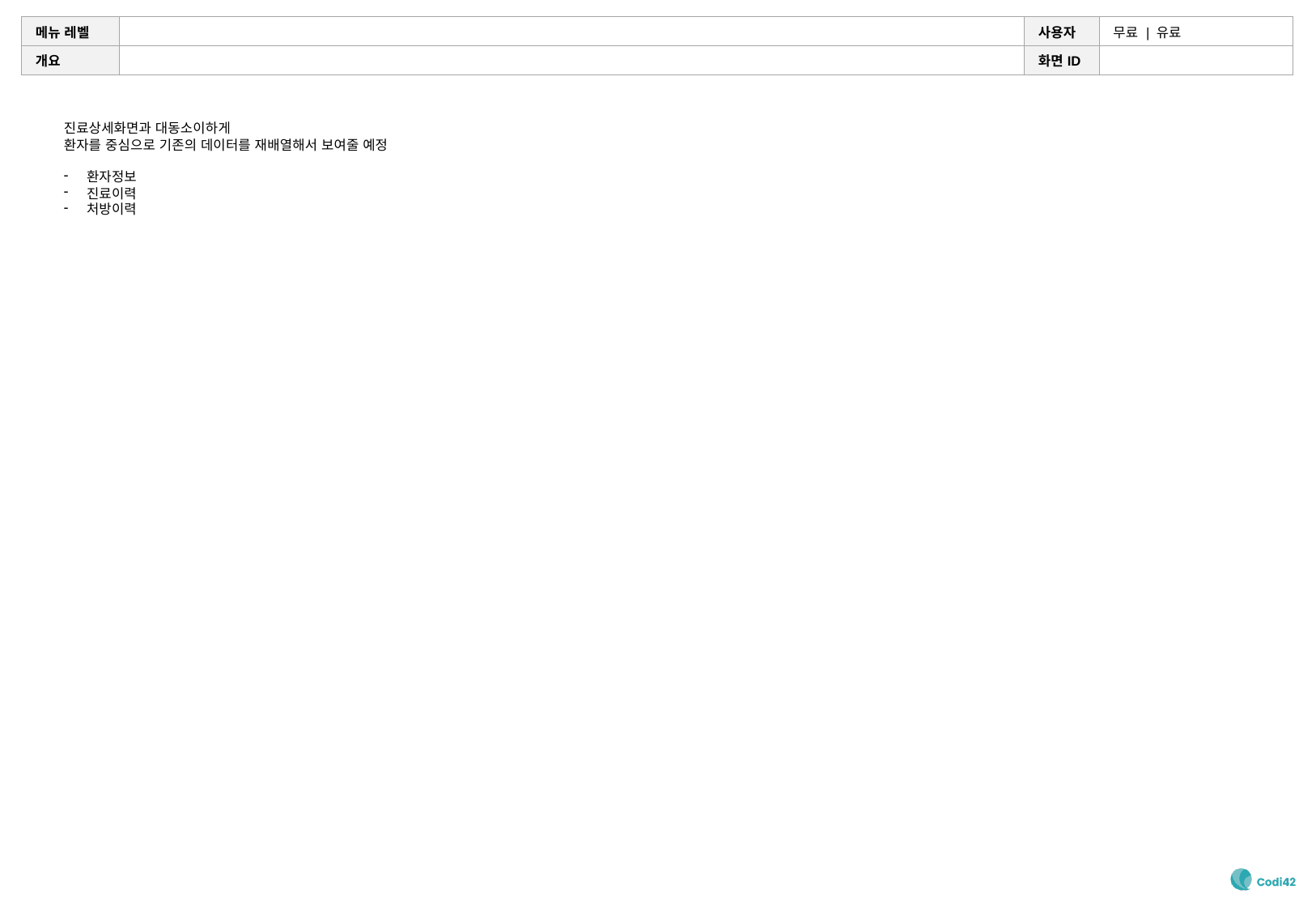

#

진료상세화면과 대동소이하게
환자를 중심으로 기존의 데이터를 재배열해서 보여줄 예정

환자정보
진료이력
처방이력